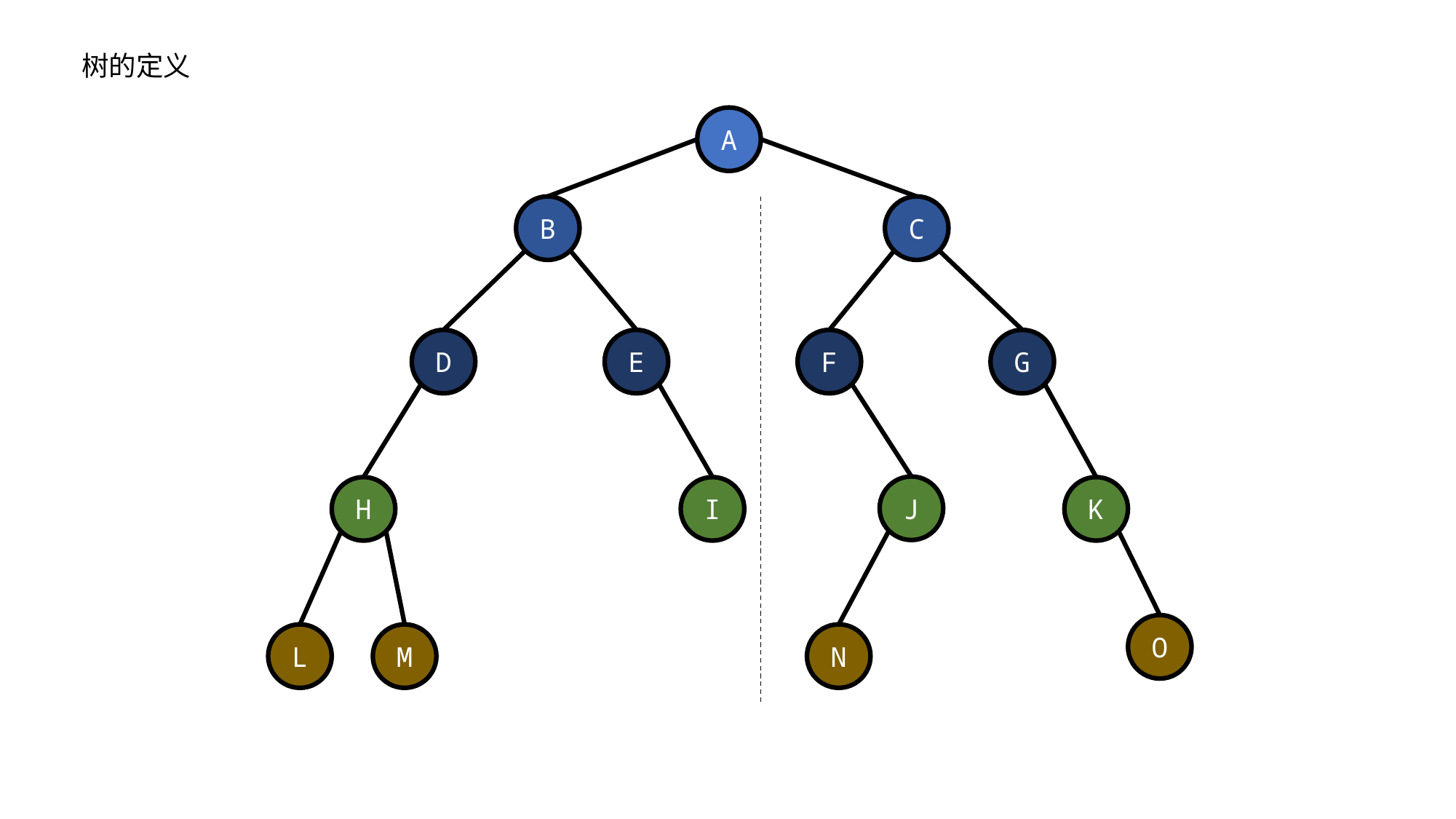

树的定义
A
B
C
D
E
F
G
J
H
I
K
O
L
M
N